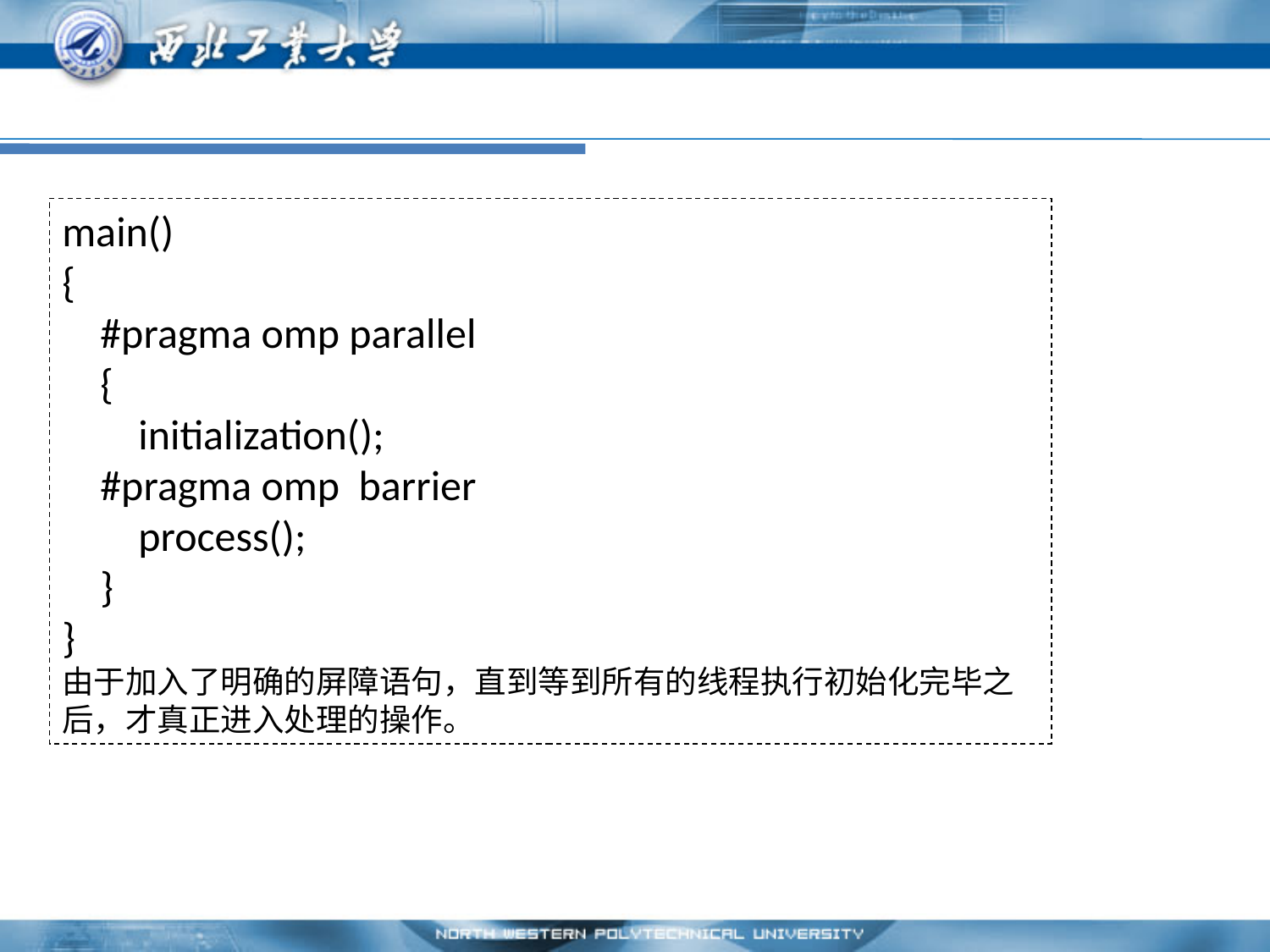

#
main()
{
    #pragma omp parallel
    {
        initialization();
    #pragma omp  barrier
        process();
    }
}
由于加入了明确的屏障语句，直到等到所有的线程执行初始化完毕之后，才真正进入处理的操作。